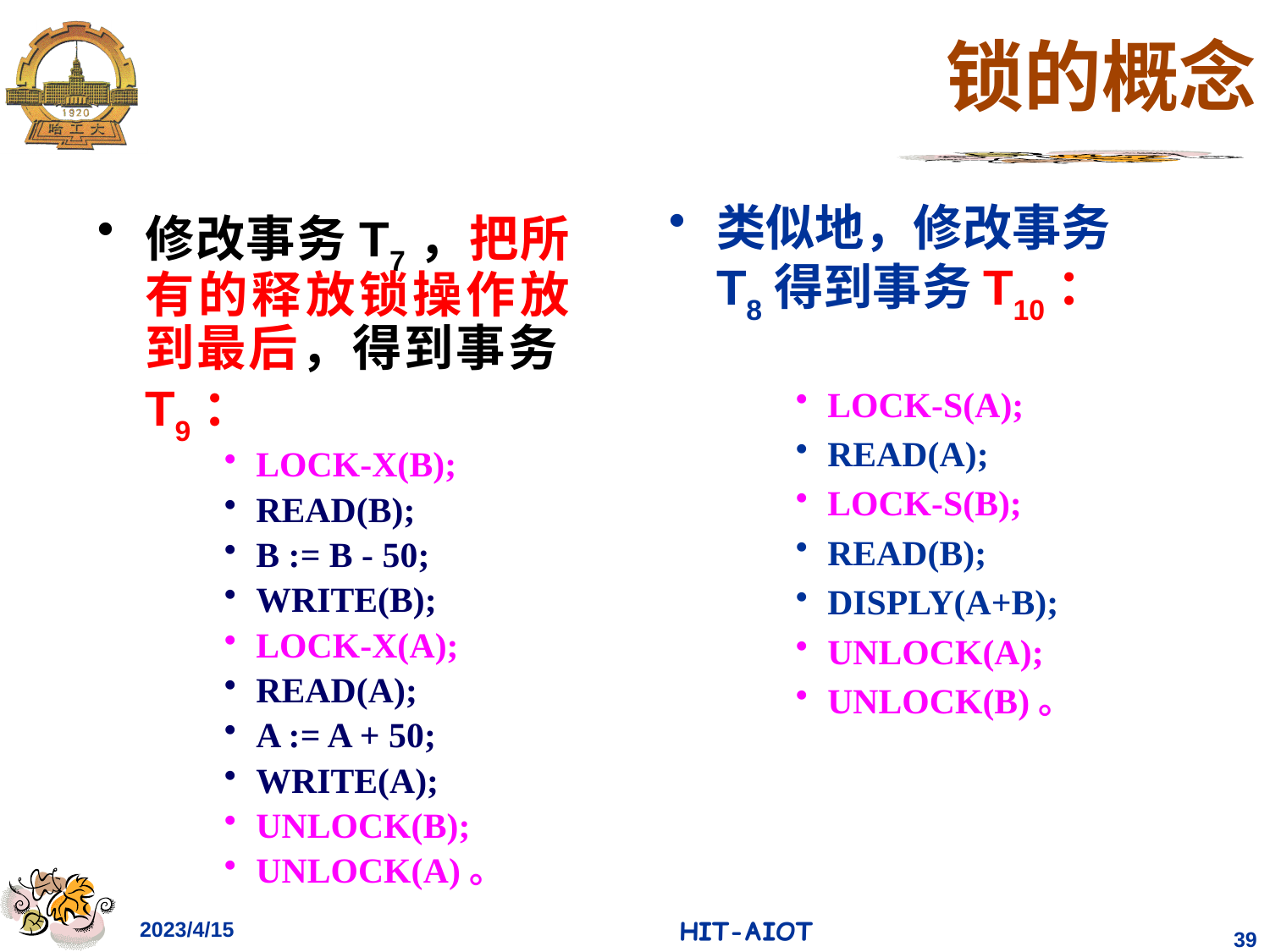

# 锁的概念
类似地，修改事务T8得到事务T10：

LOCK-S(A);
READ(A);
LOCK-S(B);
READ(B);
DISPLY(A+B);
UNLOCK(A);
UNLOCK(B)。
修改事务T7，把所有的释放锁操作放到最后，得到事务T9：
LOCK-X(B);
READ(B);
B := B - 50;
WRITE(B);
LOCK-X(A);
READ(A);
A := A + 50;
WRITE(A);
UNLOCK(B);
UNLOCK(A)。
2023/4/15
HIT-AIOT
39